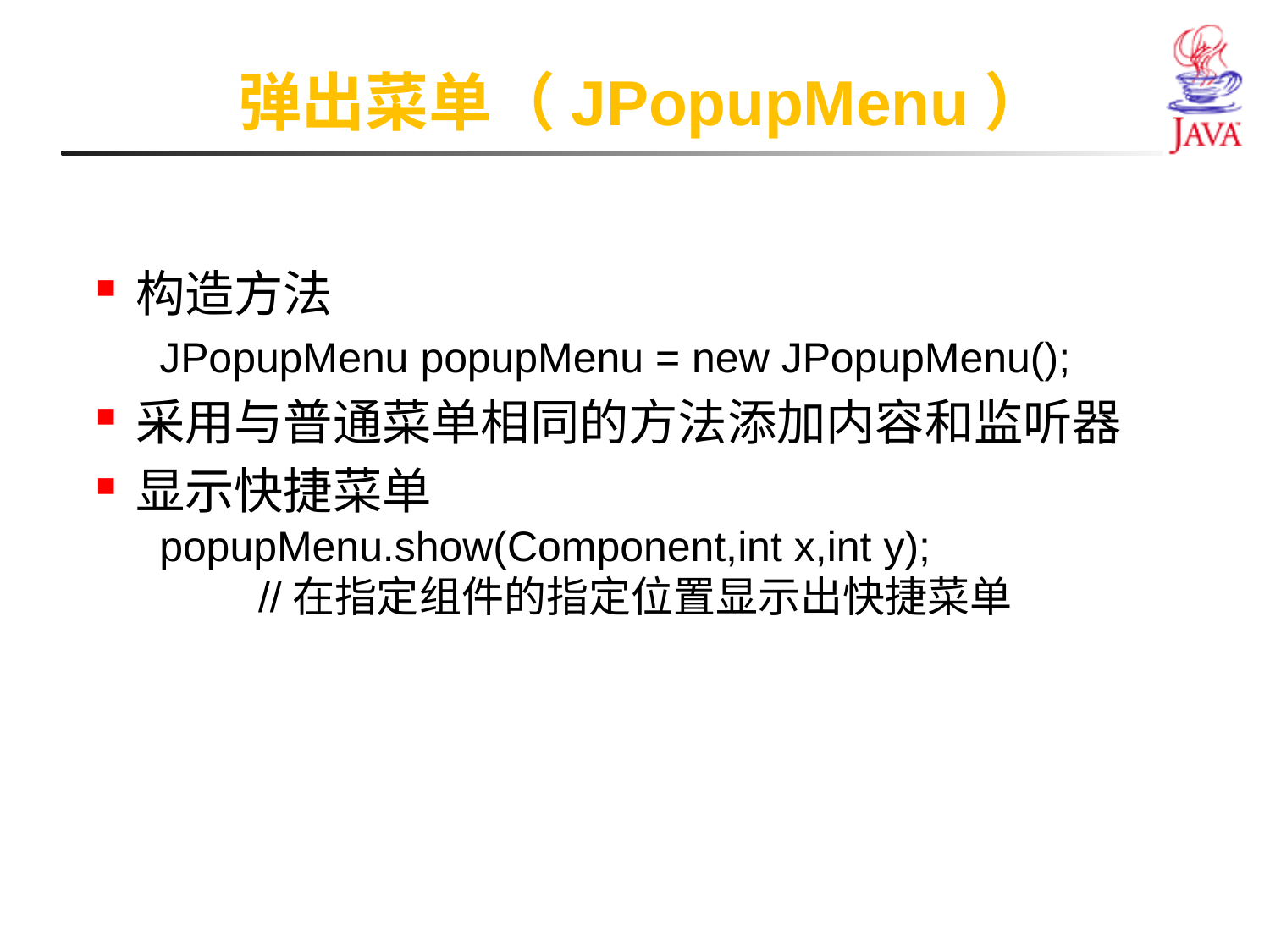

弹出菜单（JPopupMenu）
构造方法
JPopupMenu popupMenu = new JPopupMenu();
采用与普通菜单相同的方法添加内容和监听器
显示快捷菜单
popupMenu.show(Component,int x,int y);
//在指定组件的指定位置显示出快捷菜单